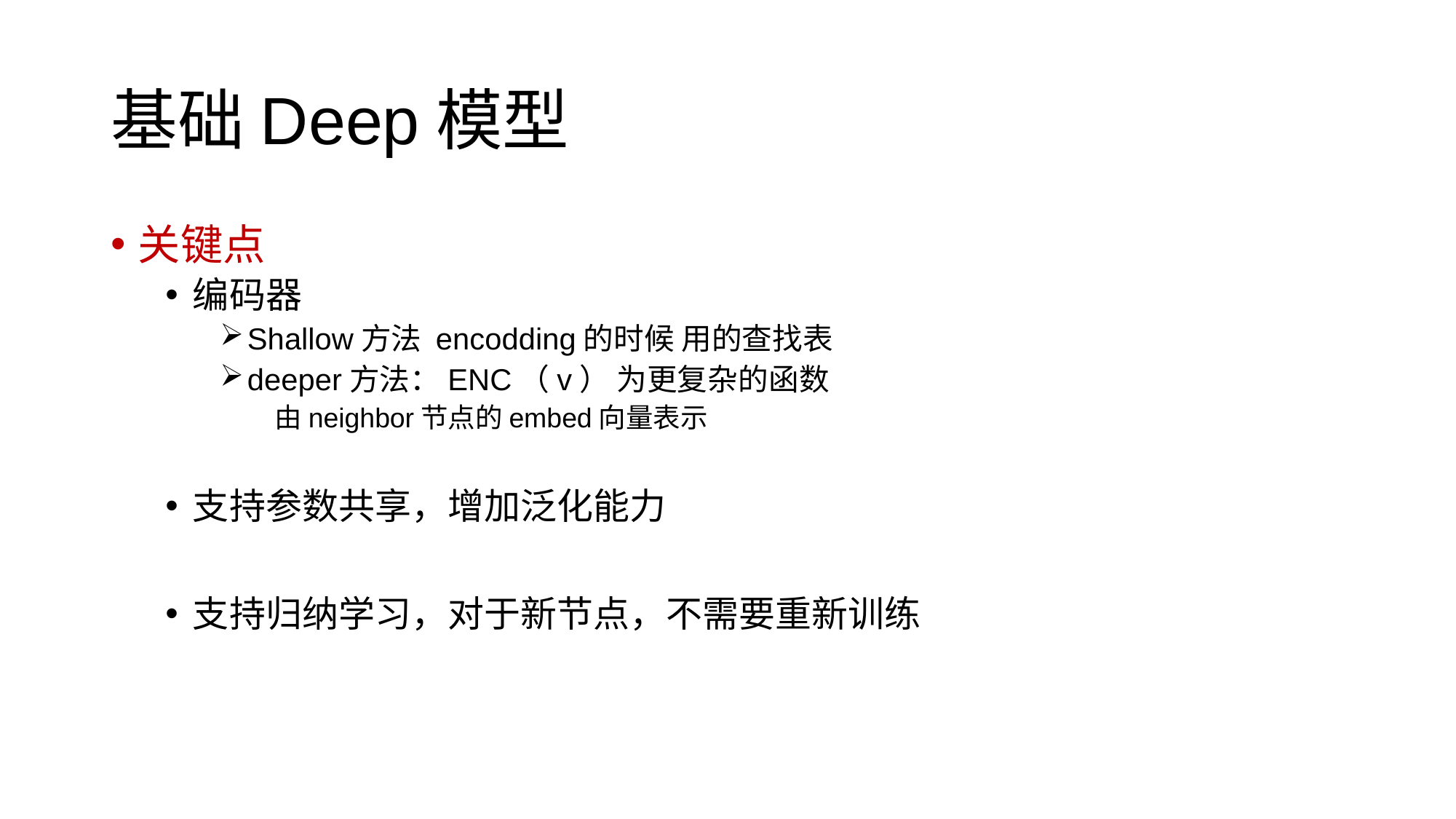

# 基础Deep模型
关键点
编码器
Shallow方法 encodding的时候 用的查找表
deeper方法：ENC（v） 为更复杂的函数
由neighbor节点的embed向量表示

支持参数共享，增加泛化能力

支持归纳学习，对于新节点，不需要重新训练